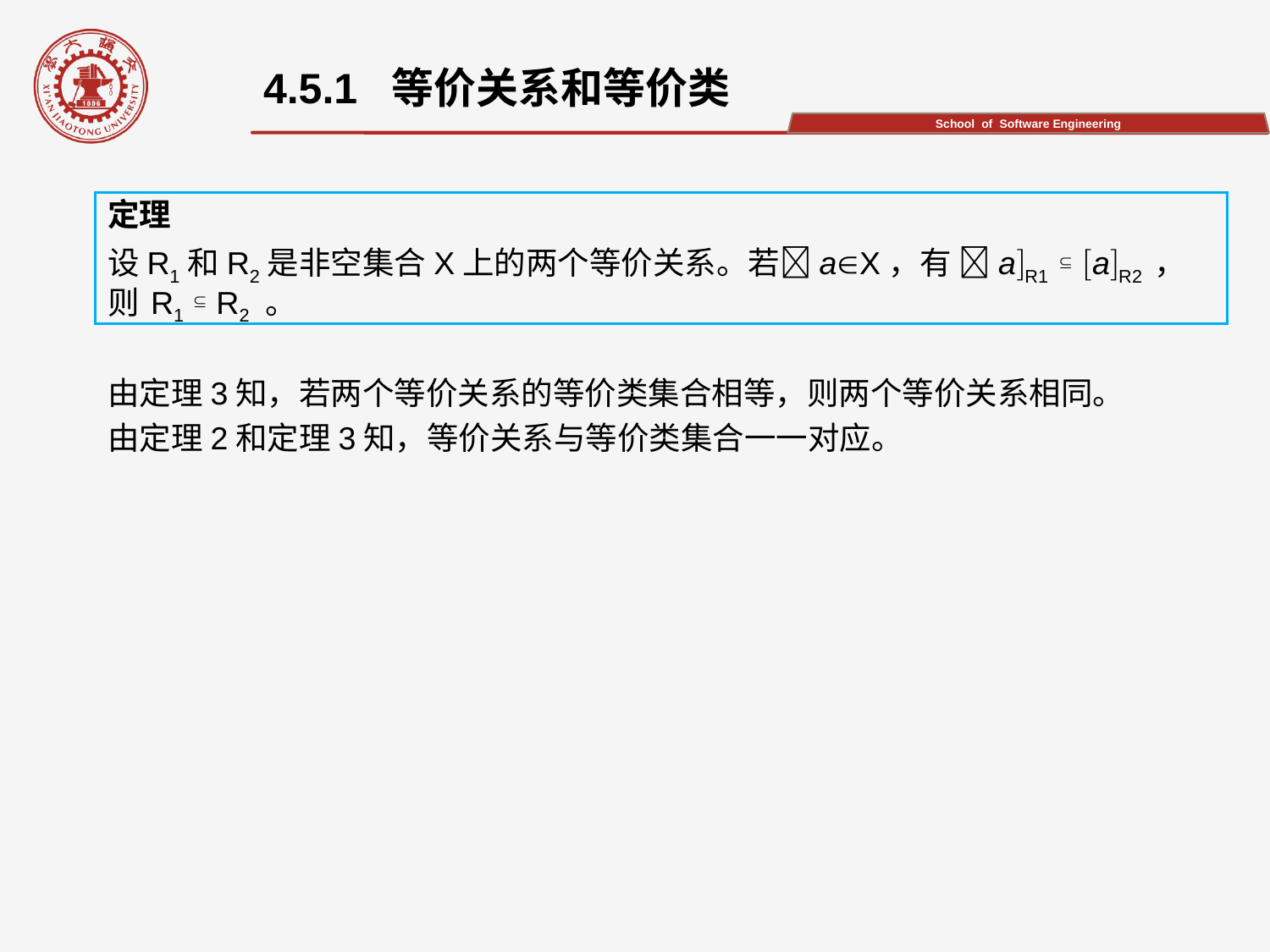

4.5.1  等价关系和等价类
定理
设R1和R2是非空集合X上的两个等价关系。若∀a∈X，有 [a]R1  ⊆  [a]R2 ，则 R1 ⊆ R2 。

由定理3知，若两个等价关系的等价类集合相等，则两个等价关系相同。
由定理2和定理3知，等价关系与等价类集合一一对应。